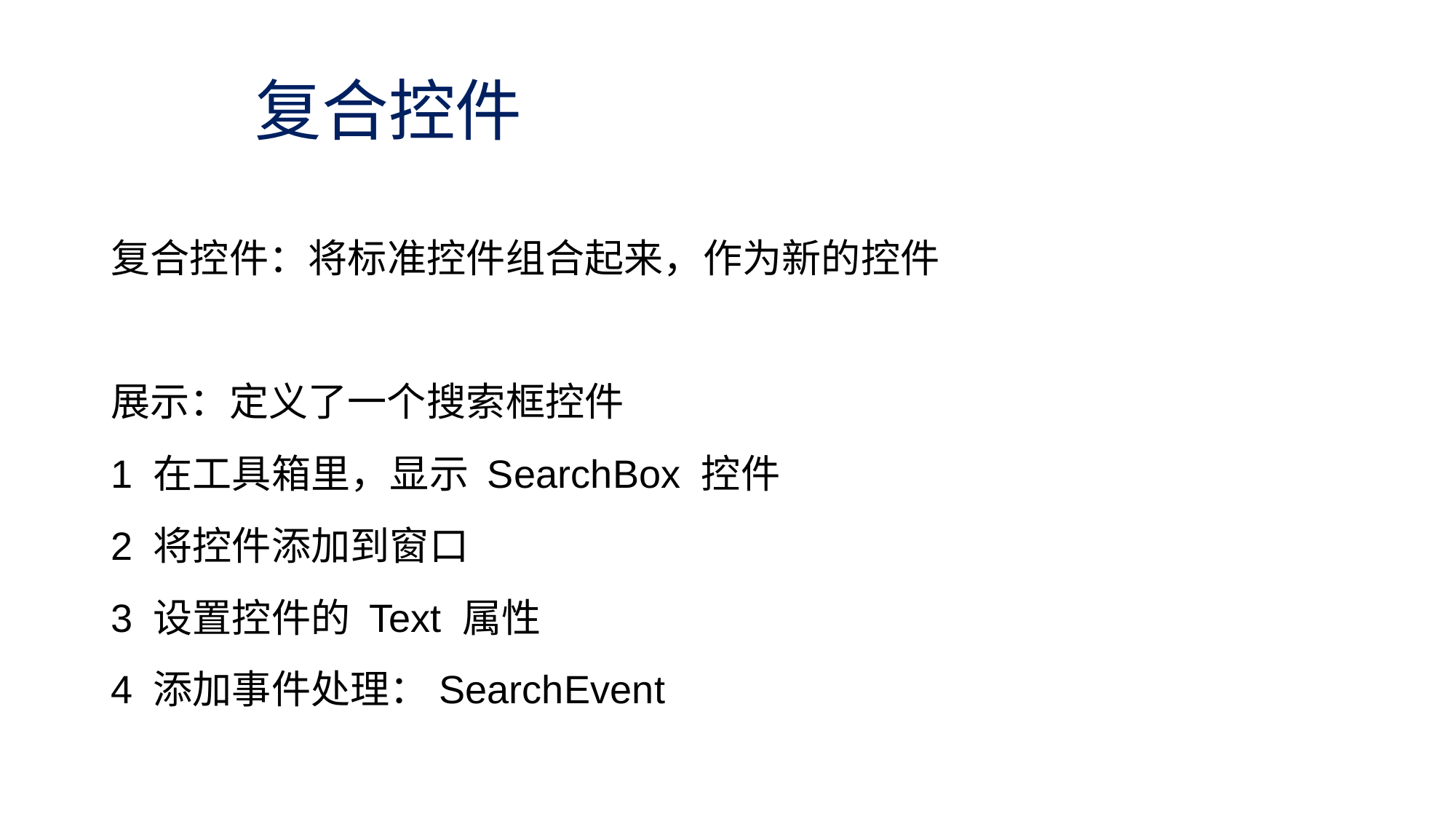

# 复合控件
复合控件：将标准控件组合起来，作为新的控件

展示：定义了一个搜索框控件
1 在工具箱里，显示 SearchBox 控件
2 将控件添加到窗口
3 设置控件的 Text 属性
4 添加事件处理：SearchEvent